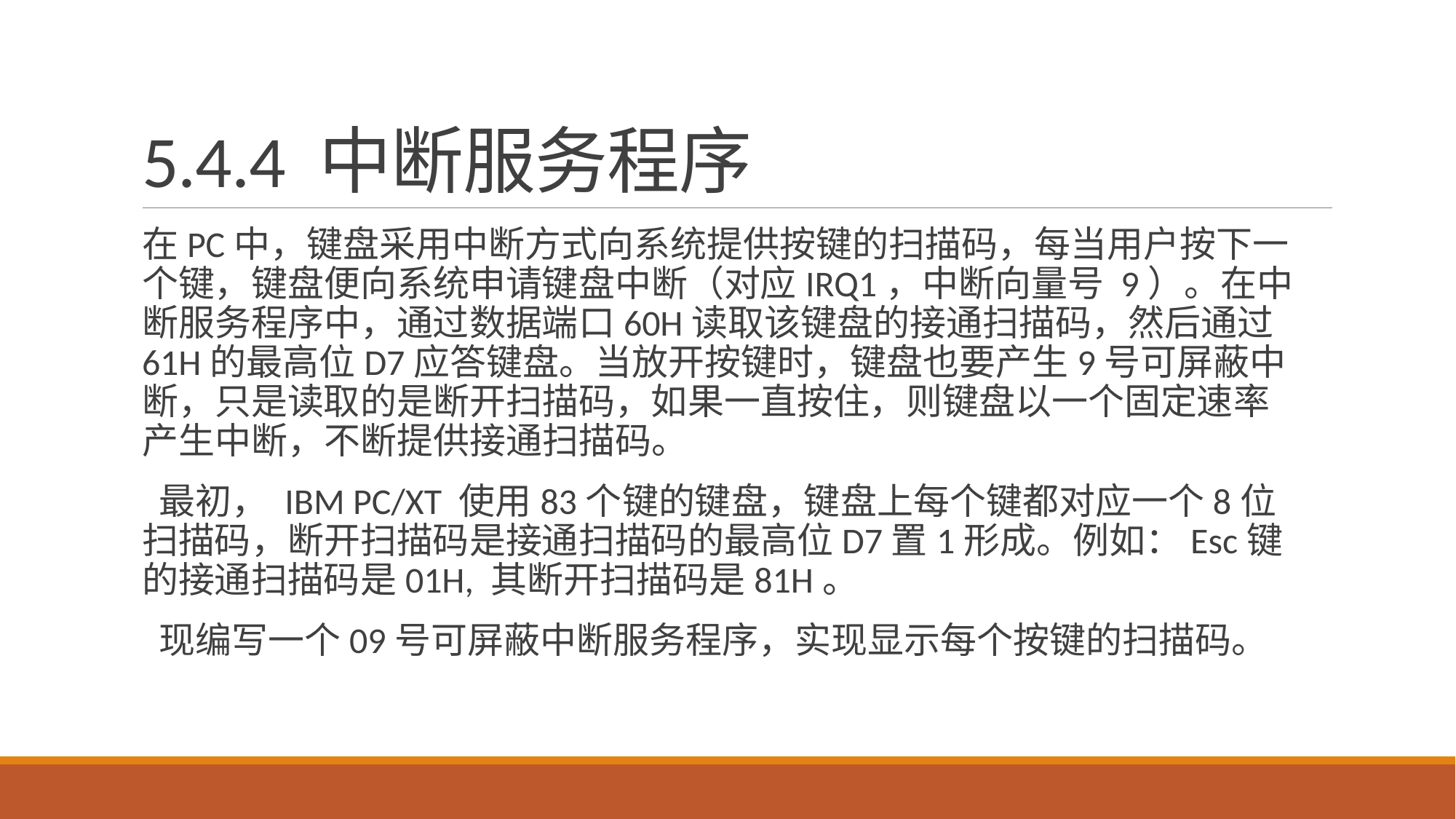

# 5.4.4 中断服务程序
在PC中，键盘采用中断方式向系统提供按键的扫描码，每当用户按下一个键，键盘便向系统申请键盘中断（对应IRQ1，中断向量号 9）。在中断服务程序中，通过数据端口60H读取该键盘的接通扫描码，然后通过61H的最高位D7应答键盘。当放开按键时，键盘也要产生9号可屏蔽中断，只是读取的是断开扫描码，如果一直按住，则键盘以一个固定速率产生中断，不断提供接通扫描码。
 最初， IBM PC/XT 使用83个键的键盘，键盘上每个键都对应一个8位扫描码，断开扫描码是接通扫描码的最高位D7置1形成。例如：Esc键的接通扫描码是01H, 其断开扫描码是81H。
 现编写一个09号可屏蔽中断服务程序，实现显示每个按键的扫描码。